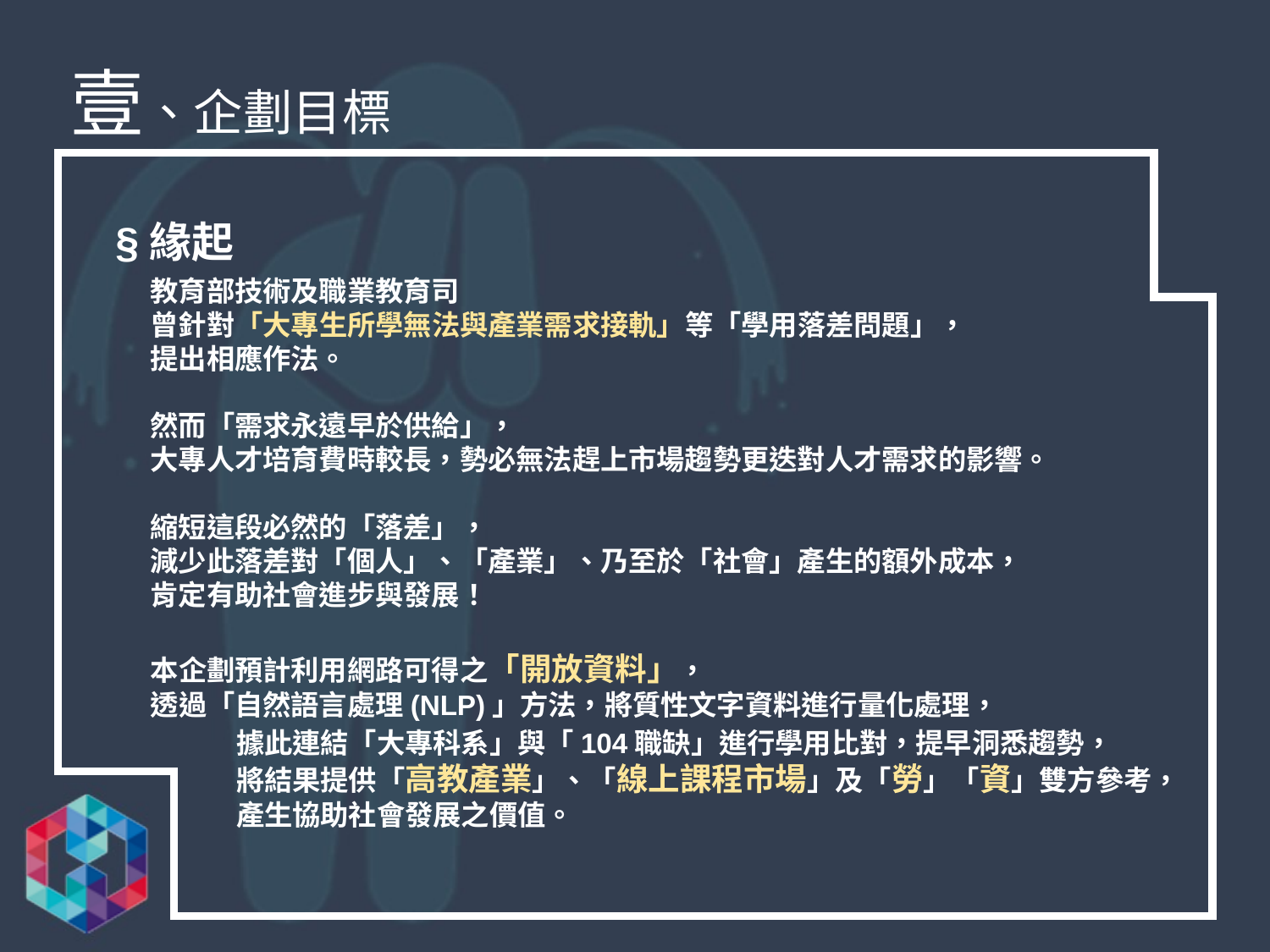

壹、企劃目標

§緣起
教育部技術及職業教育司
曾針對「大專生所學無法與產業需求接軌」等「學用落差問題」，
提出相應作法。

然而「需求永遠早於供給」，
大專人才培育費時較長，勢必無法趕上市場趨勢更迭對人才需求的影響。
縮短這段必然的「落差」，
減少此落差對「個人」、「產業」、乃至於「社會」產生的額外成本，
肯定有助社會進步與發展！
本企劃預計利用網路可得之「開放資料」，
透過「自然語言處理(NLP)」方法，將質性文字資料進行量化處理，
據此連結「大專科系」與「104職缺」進行學用比對，提早洞悉趨勢，
將結果提供「高教產業」、「線上課程市場」及「勞」「資」雙方參考，
產生協助社會發展之價值。